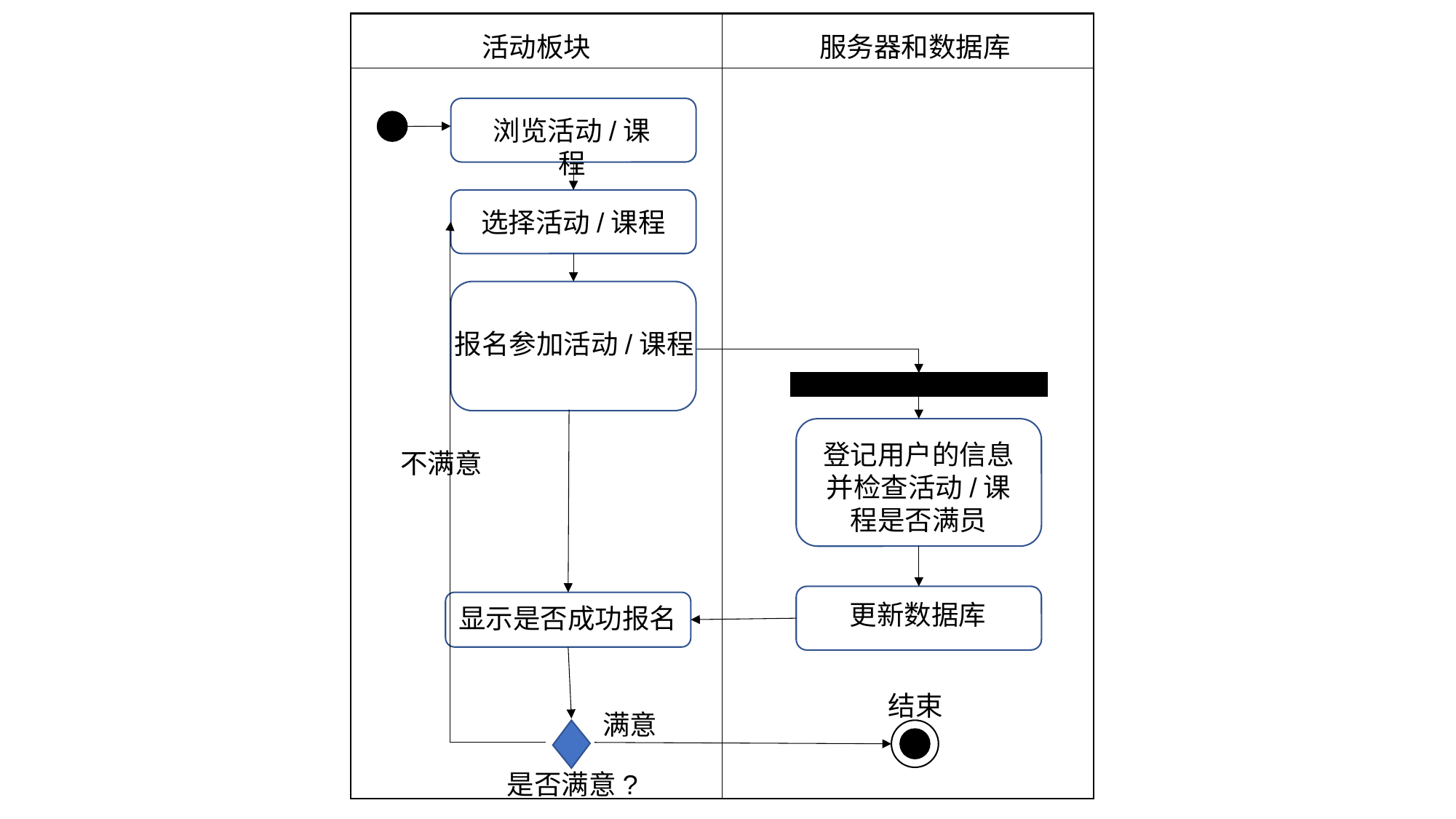

活动板块
服务器和数据库

浏览活动/课程

选择活动/课程

报名参加活动/课程

登记用户的信息
并检查活动/课程是否满员
不满意

更新数据库
显示是否成功报名
结束
满意

是否满意?